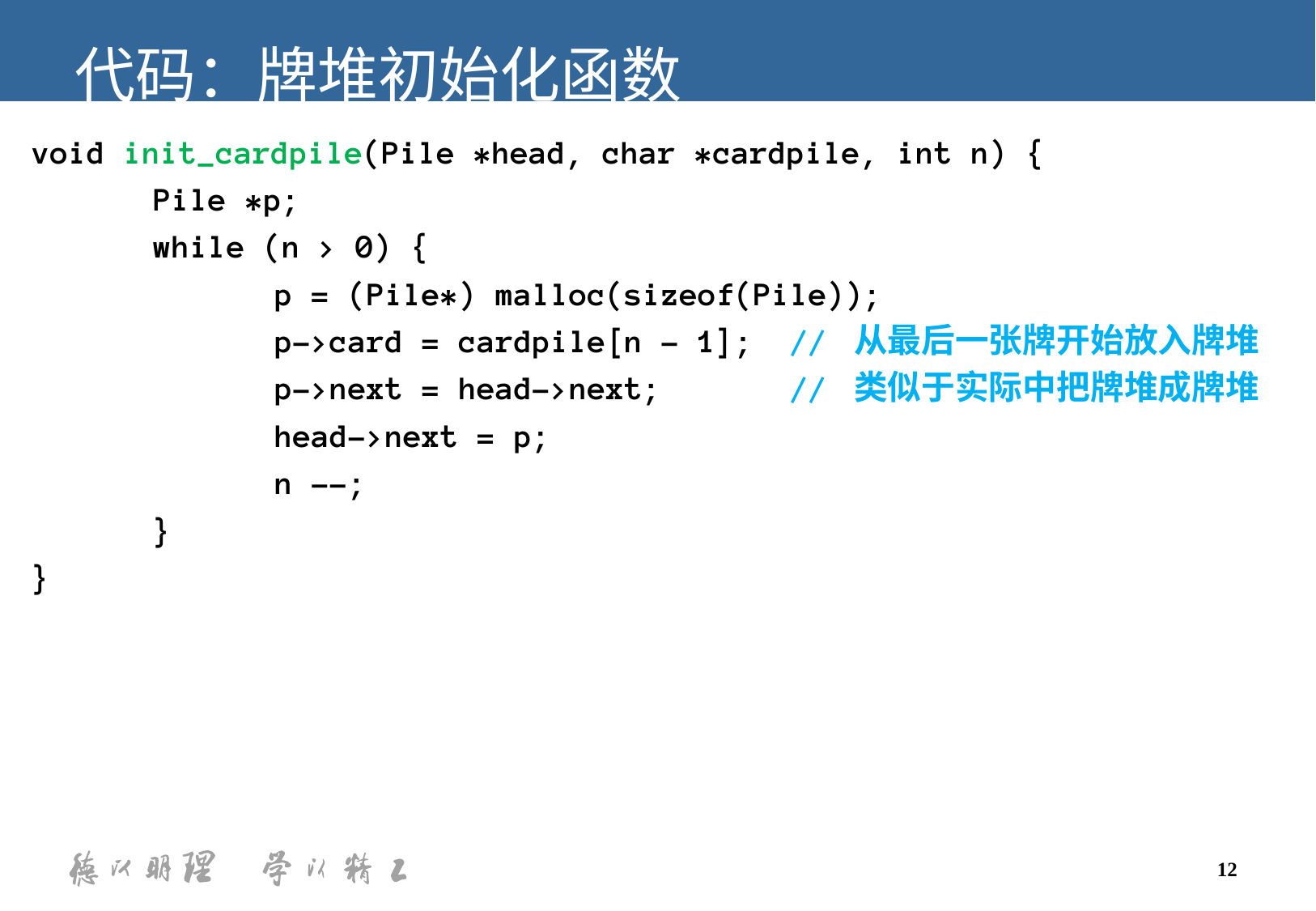

代码：牌堆初始化函数
void init_cardpile(Pile *head, char *cardpile, int n) {
	Pile *p;
	while (n > 0) {
		p = (Pile*) malloc(sizeof(Pile));
		p->card = cardpile[n - 1];  // 从最后一张牌开始放入牌堆
		p->next = head->next;       // 类似于实际中把牌堆成牌堆
		head->next = p;
		n --;
	}
}

12